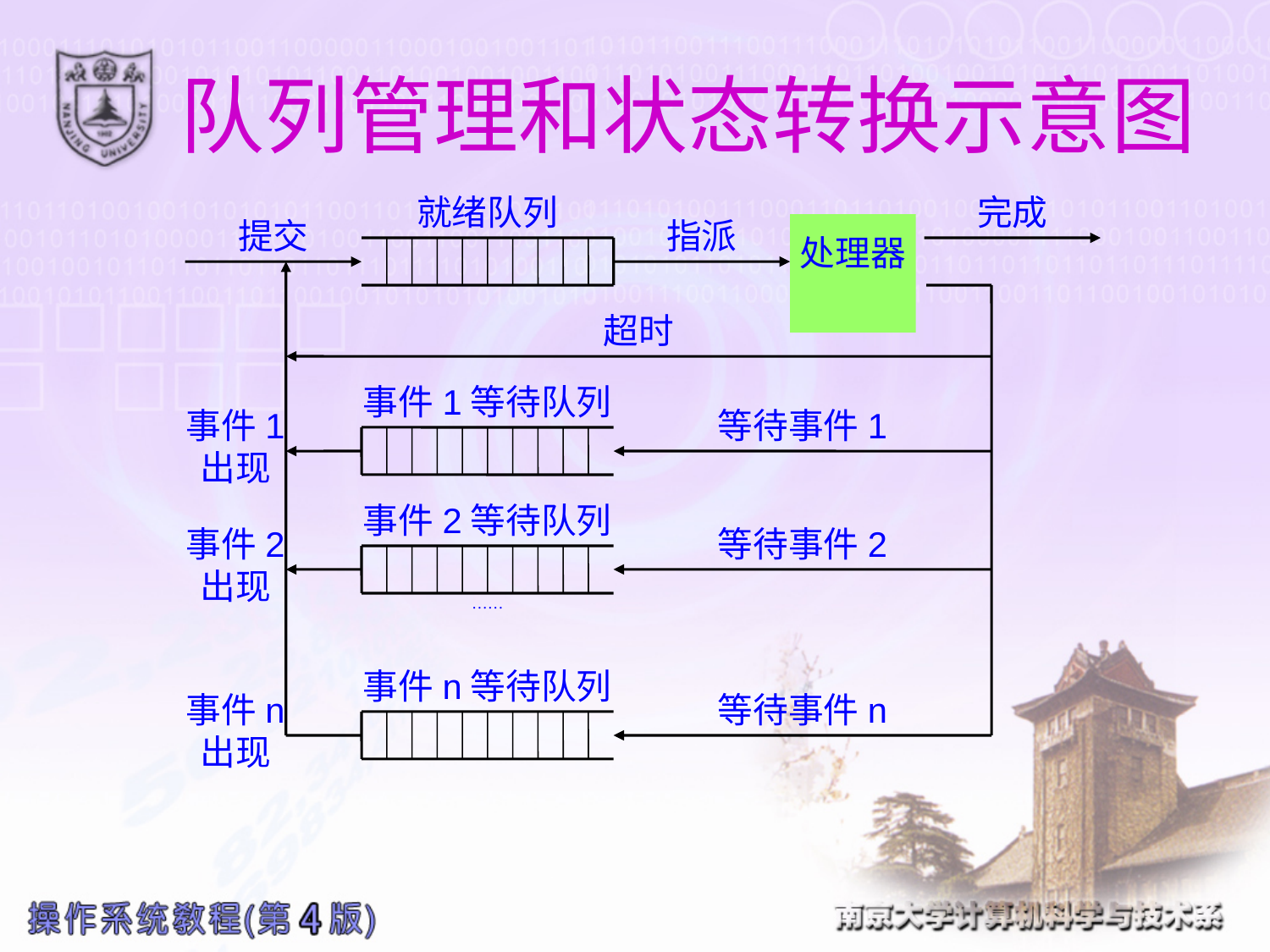

# 队列管理和状态转换示意图
就绪队列
完成

提交

指派

处理器

超时

事件1等待队列
事件1
出现
等待事件1

事件2等待队列
事件2
出现
等待事件2

……
事件n等待队列
事件n
出现
等待事件n